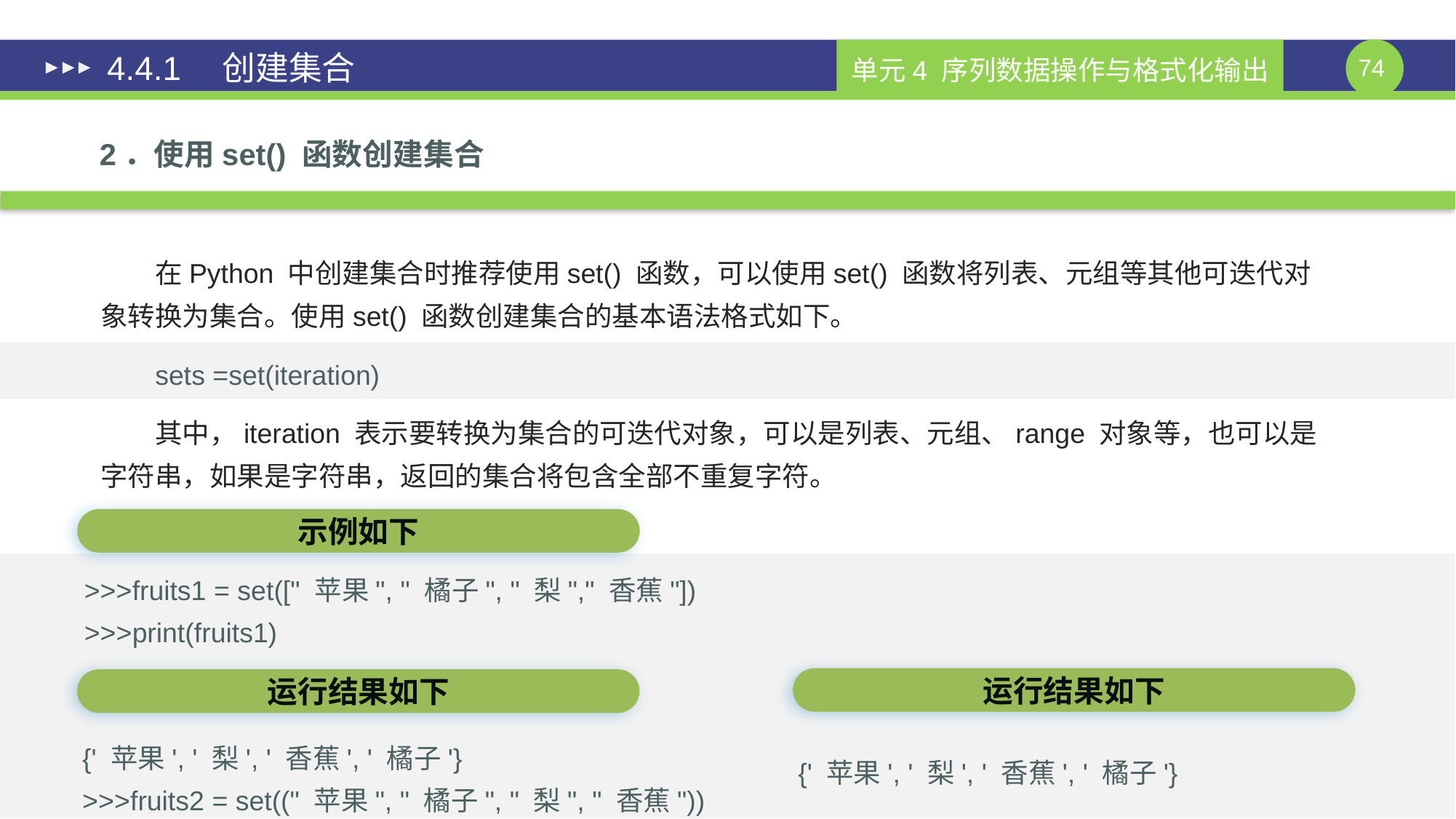

# 4.4.1　创建集合
2．使用set() 函数创建集合

在Python 中创建集合时推荐使用set() 函数，可以使用set() 函数将列表、元组等其他可迭代对象转换为集合。使用set() 函数创建集合的基本语法格式如下。

sets =set(iteration)

其中，iteration 表示要转换为集合的可迭代对象，可以是列表、元组、range 对象等，也可以是字符串，如果是字符串，返回的集合将包含全部不重复字符。

示例如下

>>>fruits1 = set([" 苹果", " 橘子", " 梨"," 香蕉"])
>>>print(fruits1)
运行结果如下
运行结果如下
{' 苹果', ' 梨', ' 香蕉', ' 橘子'}
>>>fruits2 = set((" 苹果", " 橘子", " 梨", " 香蕉"))
{' 苹果', ' 梨', ' 香蕉', ' 橘子'}